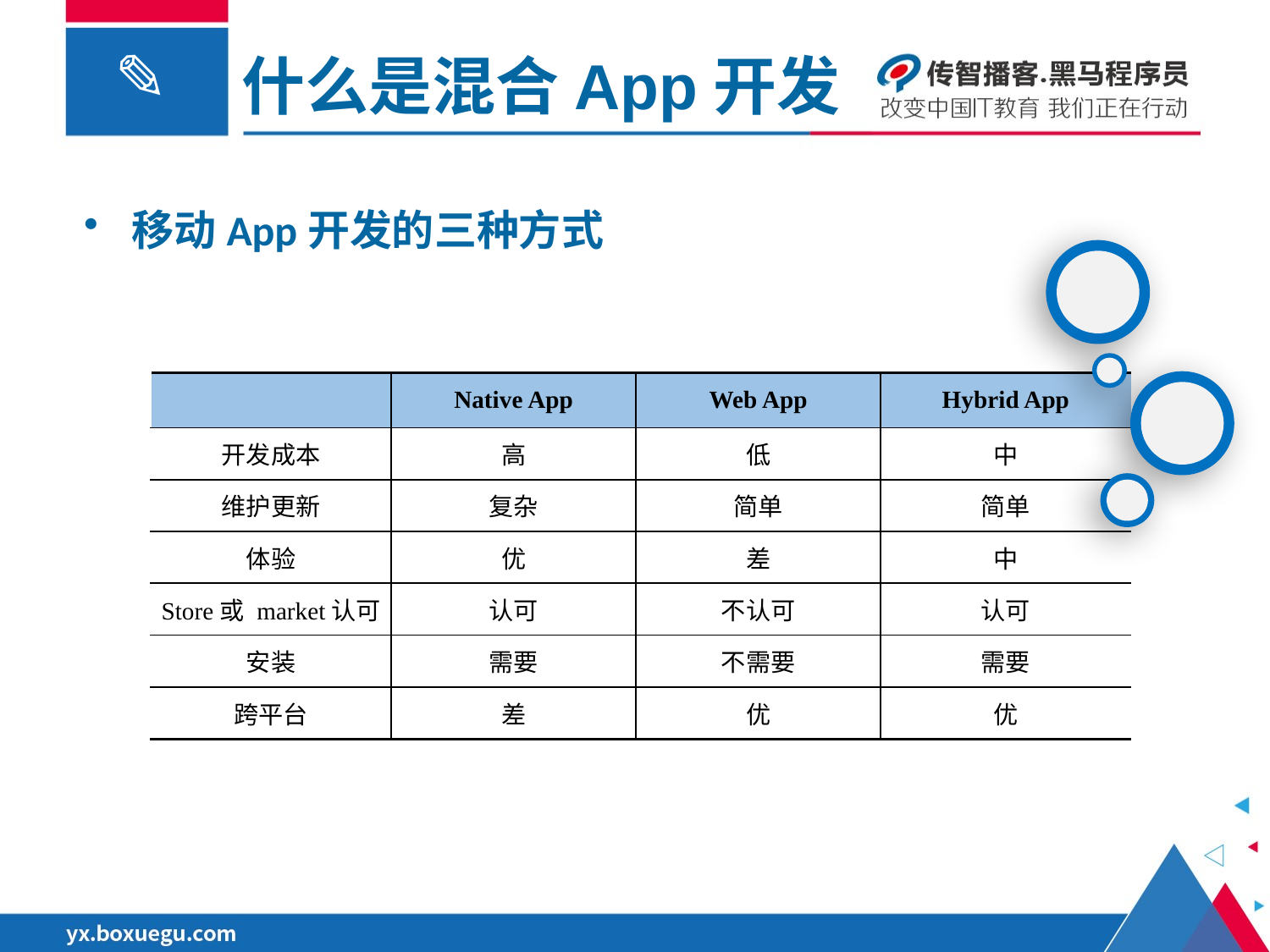

什么是混合App开发
移动App开发的三种方式

|  | Native App | Web App | Hybrid App |
| --- | --- | --- | --- |
| 开发成本 | 高 | 低 | 中 |
| 维护更新 | 复杂 | 简单 | 简单 |
| 体验 | 优 | 差 | 中 |
| Store或 market认可 | 认可 | 不认可 | 认可 |
| 安装 | 需要 | 不需要 | 需要 |
| 跨平台 | 差 | 优 | 优 |